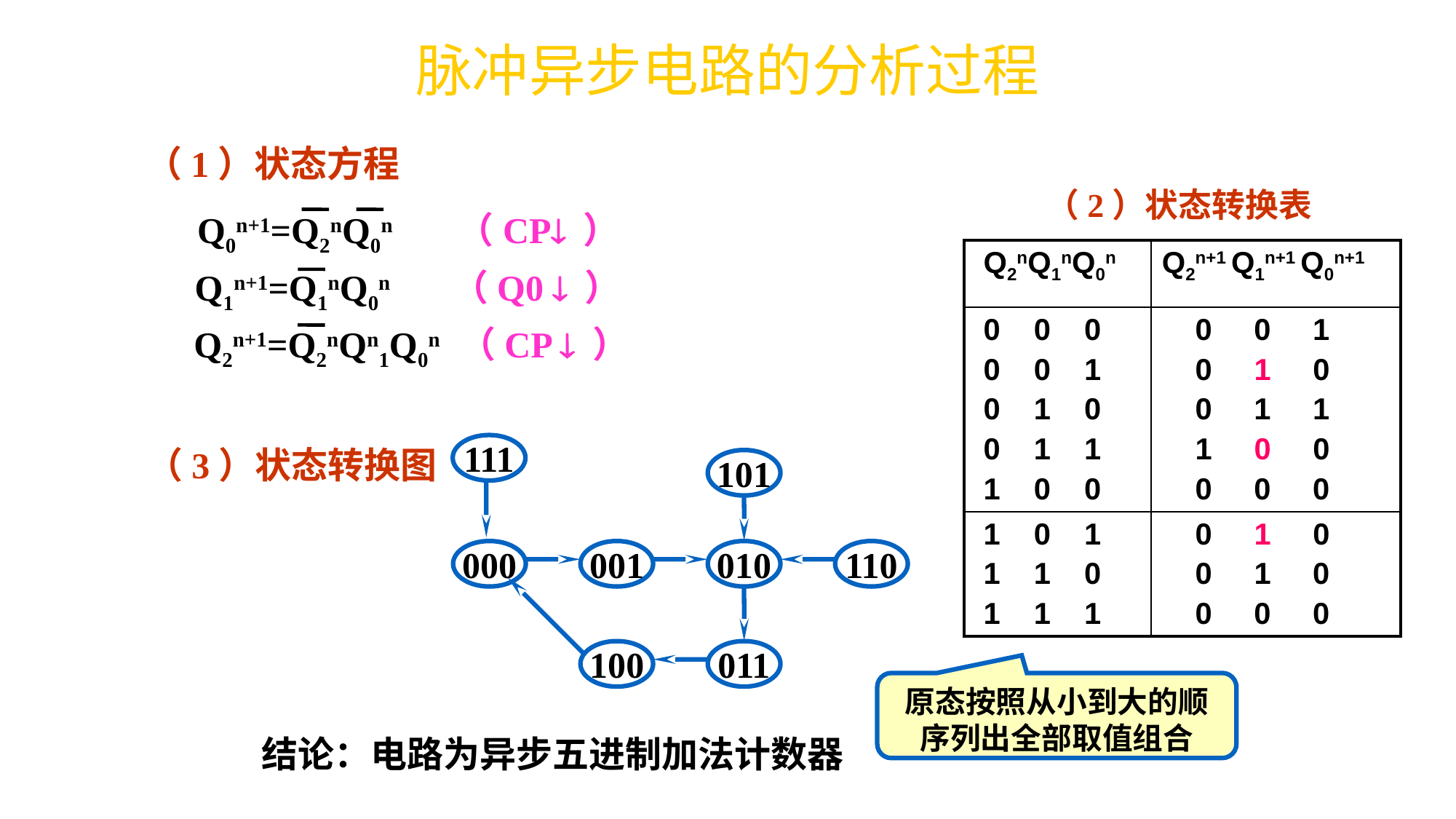

# 脉冲异步电路的分析过程
（1）状态方程
（2）状态转换表
 Q0n+1=Q2nQ0n         （CP↓ ）

 Q1n+1=Q1nQ0n          （Q0 ↓ ）

Q2n+1=Q2nQn1Q0n  （CP ↓ ）

| Q2nQ1nQ0n | Q2n+1 Q1n+1 Q0n+1 |
| --- | --- |
| 0 0 0 0 0 1 0 1 0 0 1 1 1 0 0 | 0 0 1 0 1 0 0 1 1 1 0 0 0 0 0 |
| 1 0 1 1 1 0 1 1 1 | 0 1 0 0 1 0 0 0 0 |
111
101

000
001
010
110

100
011

（3）状态转换图
原态按照从小到大的顺序列出全部取值组合
结论：电路为异步五进制加法计数器